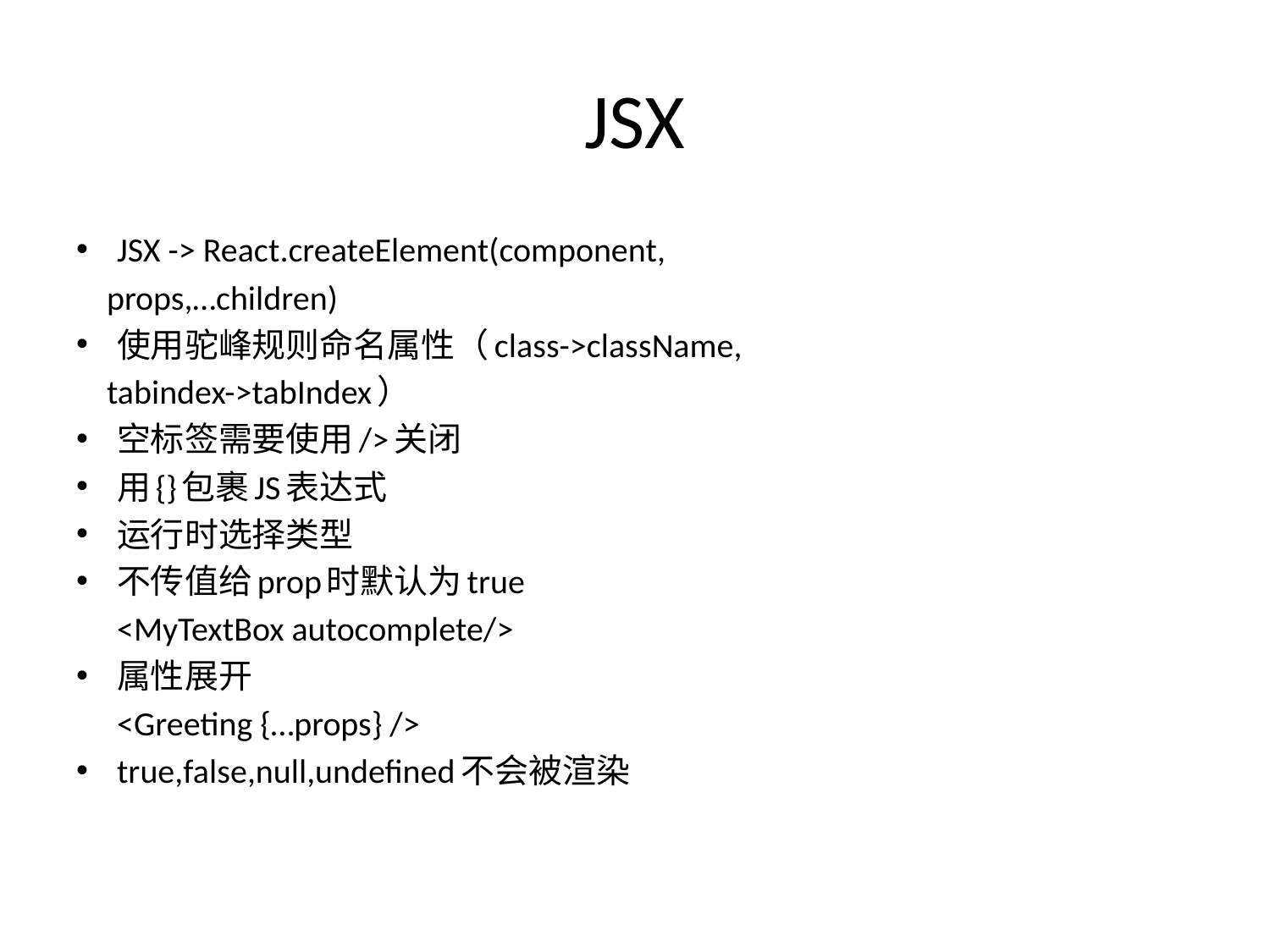

# JSX
JSX -> React.createElement(component,
    props,…children)
使用驼峰规则命名属性（class->className,
    tabindex->tabIndex）
空标签需要使用/>关闭
用{}包裹JS表达式
运行时选择类型
不传值给prop时默认为true
	<MyTextBox autocomplete/>
属性展开
	<Greeting {…props} />
true,false,null,undefined不会被渲染